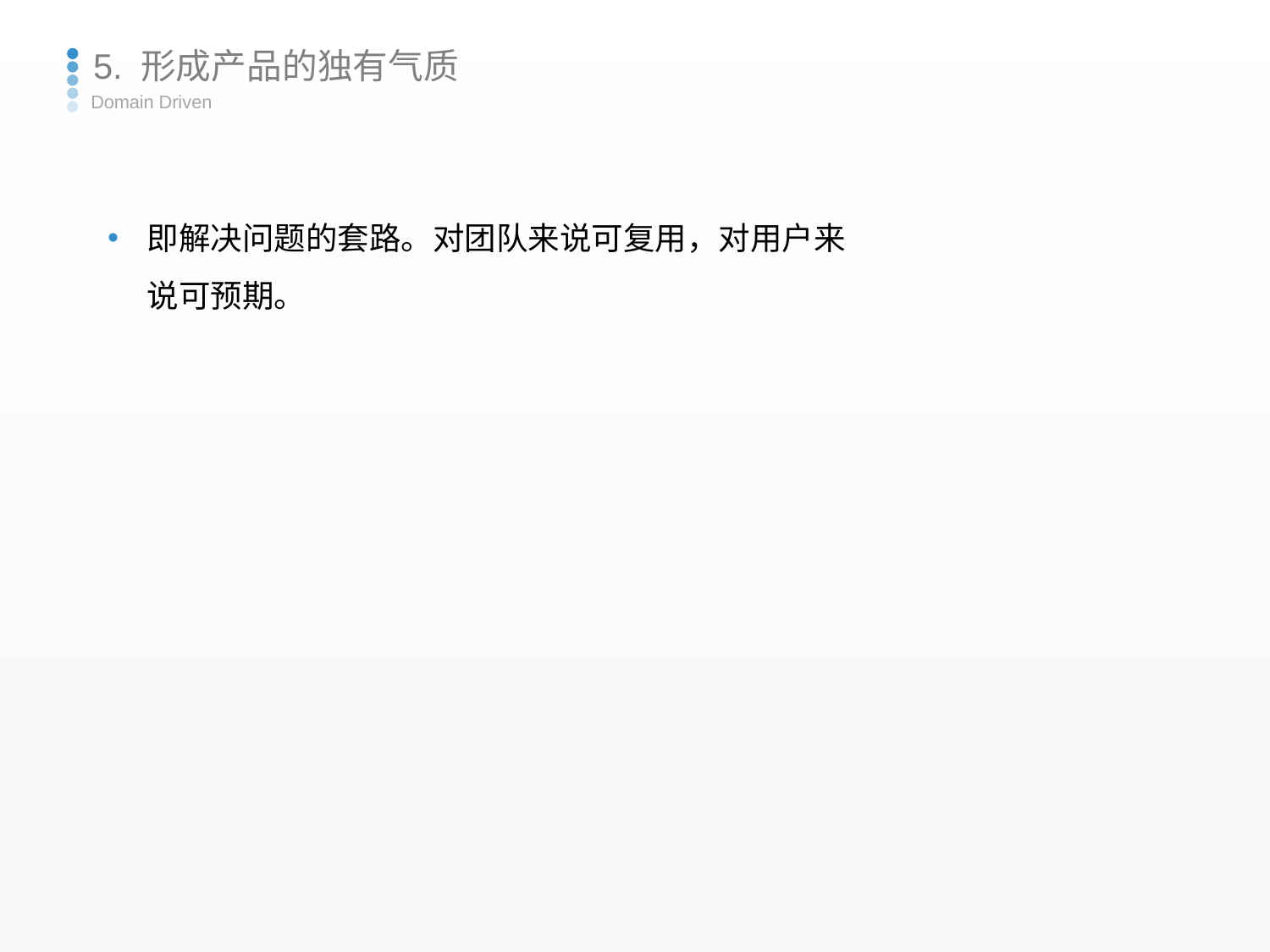

5. 形成产品的独有气质

Domain Driven
即解决问题的套路。对团队来说可复用，对用户来说可预期。